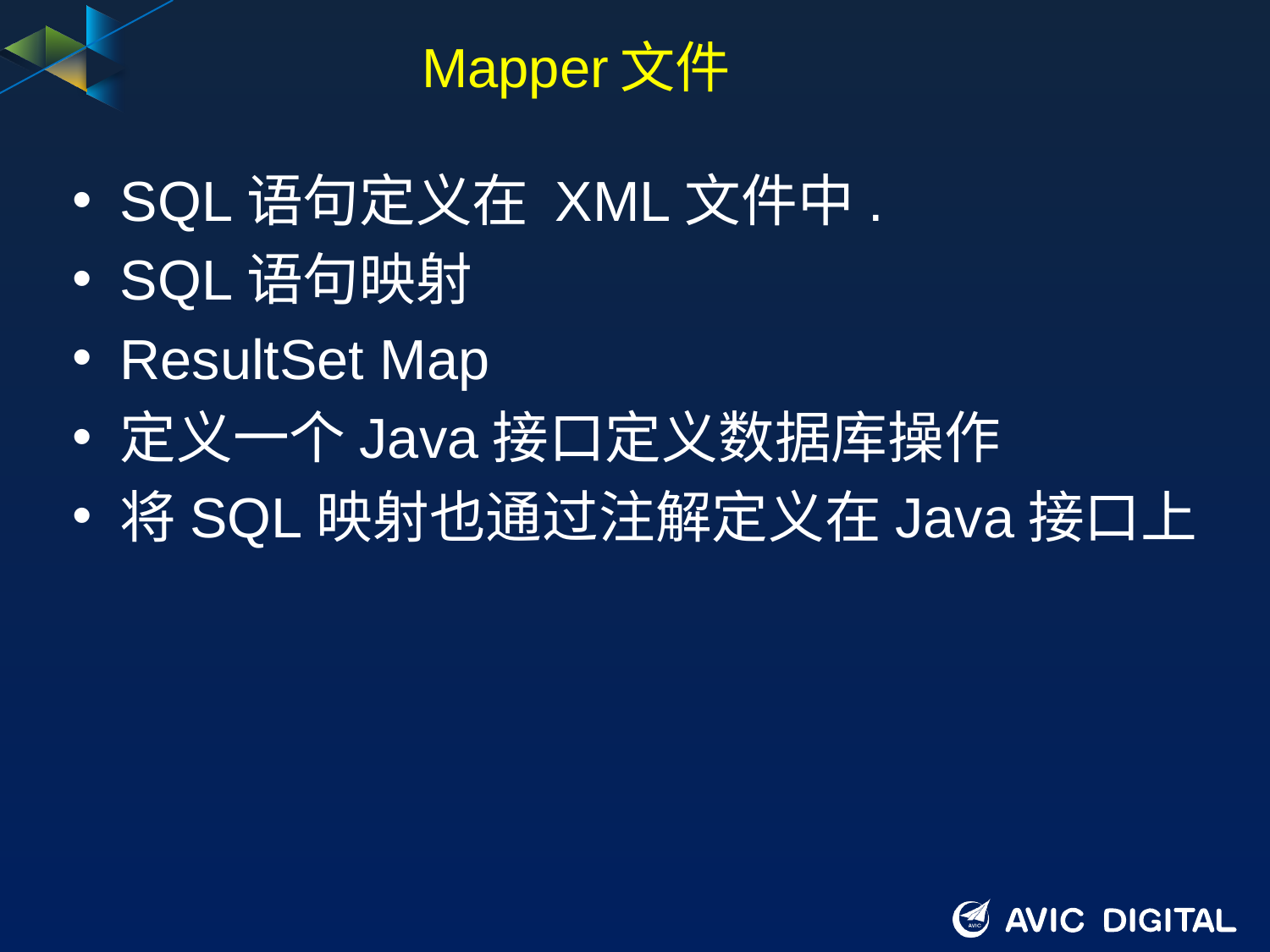

# Mapper文件
SQL语句定义在 XML文件中.
SQL语句映射
ResultSet Map
定义一个Java接口定义数据库操作
将SQL映射也通过注解定义在Java接口上